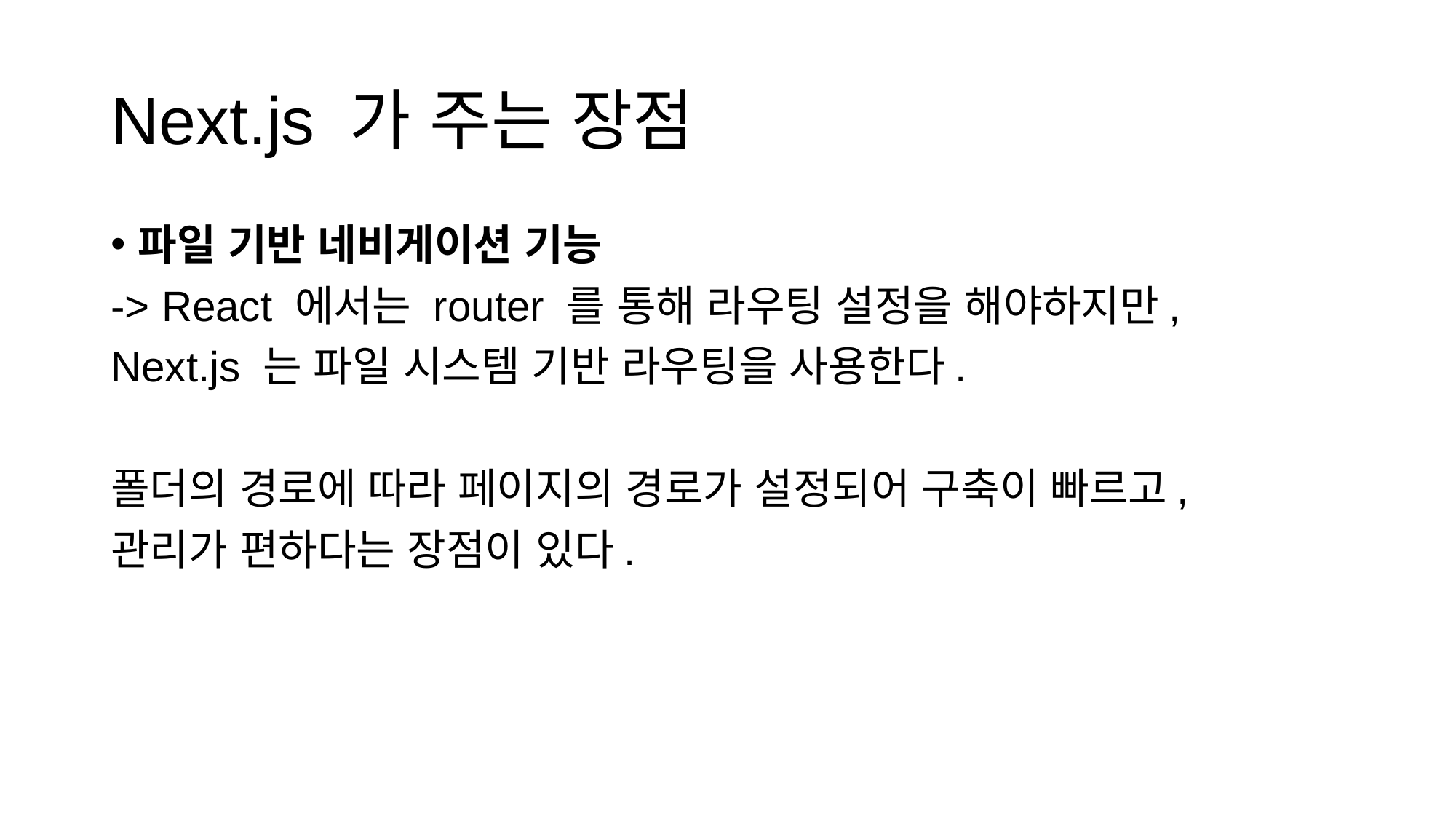

# Next.js 가 주는 장점
파일 기반 네비게이션 기능
-> React 에서는 router 를 통해 라우팅 설정을 해야하지만,
Next.js 는 파일 시스템 기반 라우팅을 사용한다.

폴더의 경로에 따라 페이지의 경로가 설정되어 구축이 빠르고,
관리가 편하다는 장점이 있다.